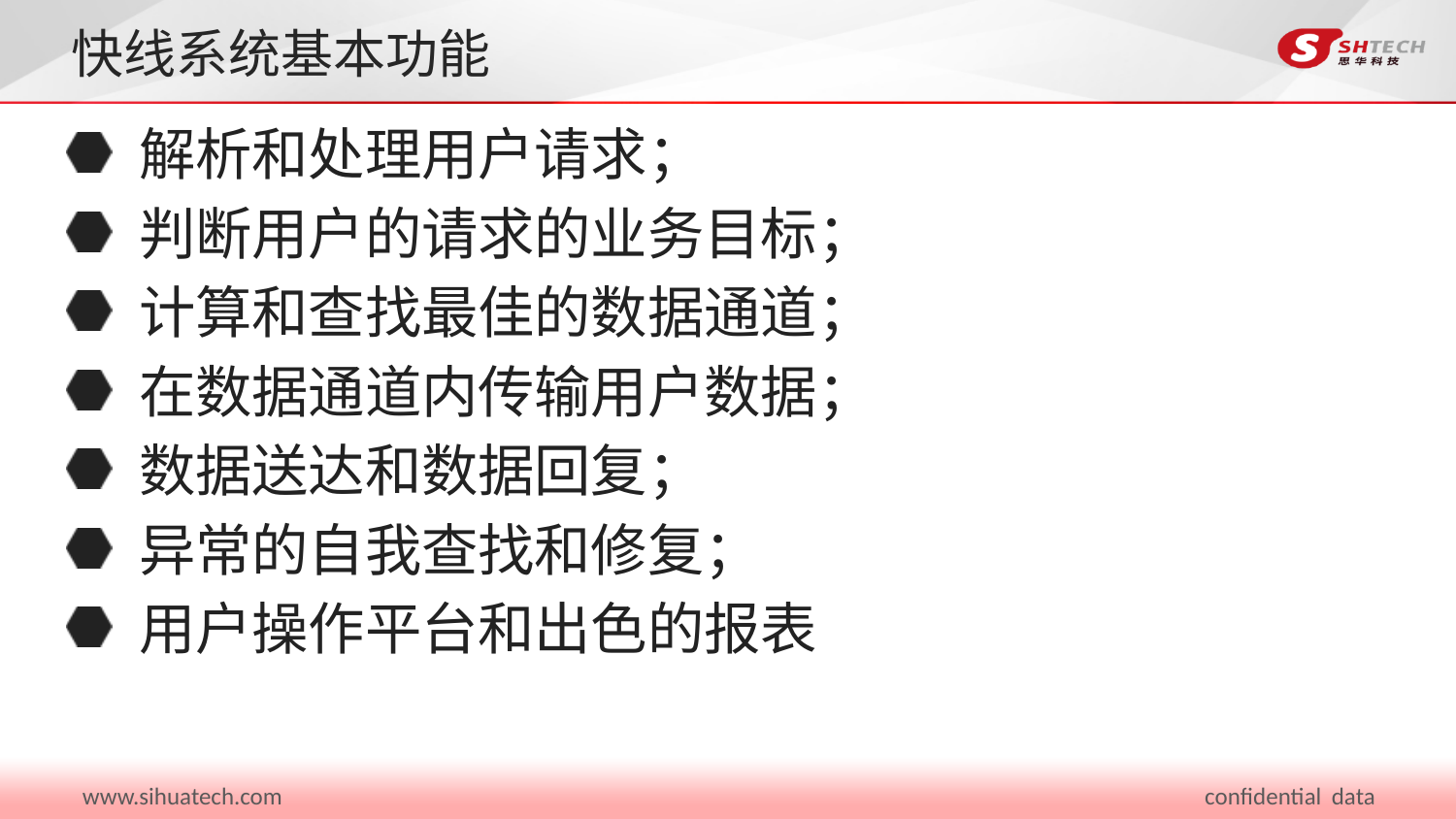

# 快线系统基本功能
解析和处理用户请求；
判断用户的请求的业务目标；
计算和查找最佳的数据通道；
在数据通道内传输用户数据；
数据送达和数据回复；
异常的自我查找和修复；
用户操作平台和出色的报表